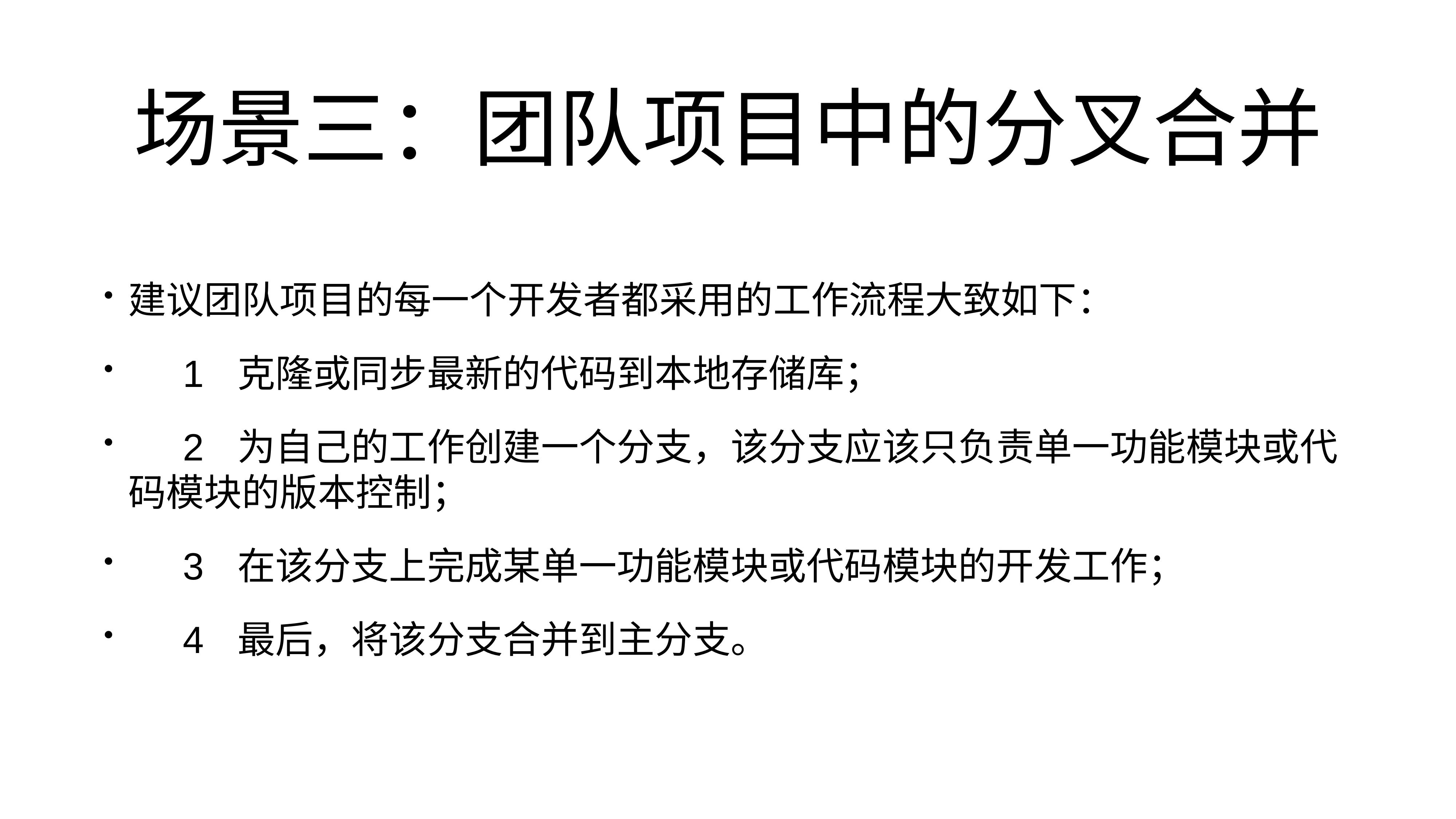

# 场景三：团队项目中的分叉合并
建议团队项目的每一个开发者都采用的工作流程大致如下：
	1	克隆或同步最新的代码到本地存储库；
	2	为自己的工作创建一个分支，该分支应该只负责单一功能模块或代码模块的版本控制；
	3	在该分支上完成某单一功能模块或代码模块的开发工作；
	4	最后，将该分支合并到主分支。